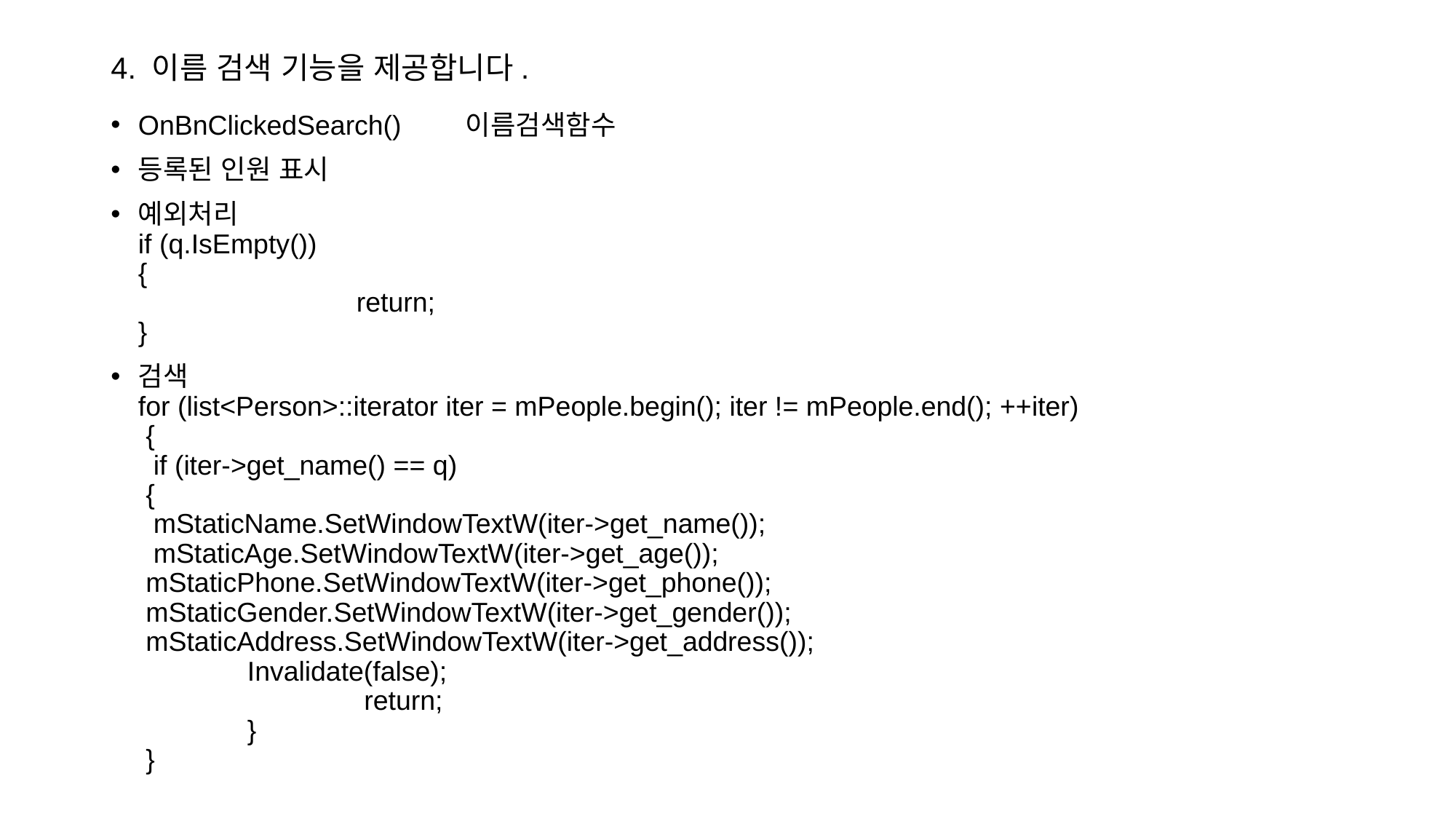

# 4. 이름 검색 기능을 제공합니다.
OnBnClickedSearch()	이름검색함수
등록된 인원 표시
예외처리
if (q.IsEmpty())
{
		return;
}
검색
for (list<Person>::iterator iter = mPeople.begin(); iter != mPeople.end(); ++iter)
 {
  if (iter->get_name() == q)
 {
  mStaticName.SetWindowTextW(iter->get_name());
  mStaticAge.SetWindowTextW(iter->get_age());
 mStaticPhone.SetWindowTextW(iter->get_phone());
 mStaticGender.SetWindowTextW(iter->get_gender());
 mStaticAddress.SetWindowTextW(iter->get_address());
 	Invalidate(false);
		 return;
	}
 }